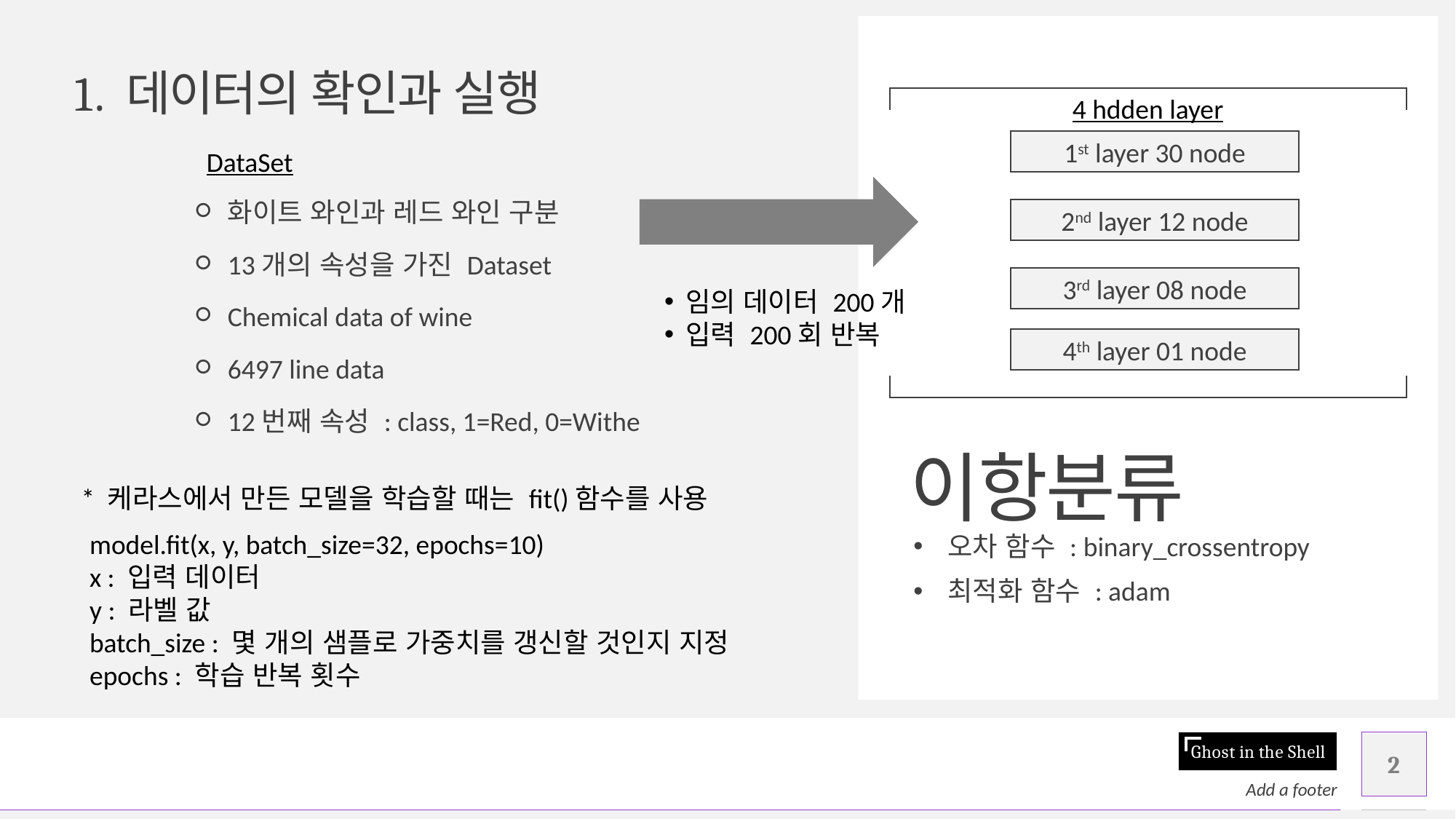

# 이항분류
1. 데이터의 확인과 실행

4 hdden layer

1st layer 30 node
2nd layer 12 node
3rd layer 08 node
4th layer 01 node
DataSet
화이트 와인과 레드 와인 구분
13개의 속성을 가진 Dataset
Chemical data of wine
6497 line data
12번째 속성 : class, 1=Red, 0=Withe
임의 데이터 200개
입력 200회 반복

* 케라스에서 만든 모델을 학습할 때는 fit()함수를 사용
model.fit(x, y, batch_size=32, epochs=10)
x : 입력 데이터
y : 라벨 값
batch_size : 몇 개의 샘플로 가중치를 갱신할 것인지 지정
epochs : 학습 반복 횟수
오차 함수 : binary_crossentropy
최적화 함수 : adam
2
Add a footer